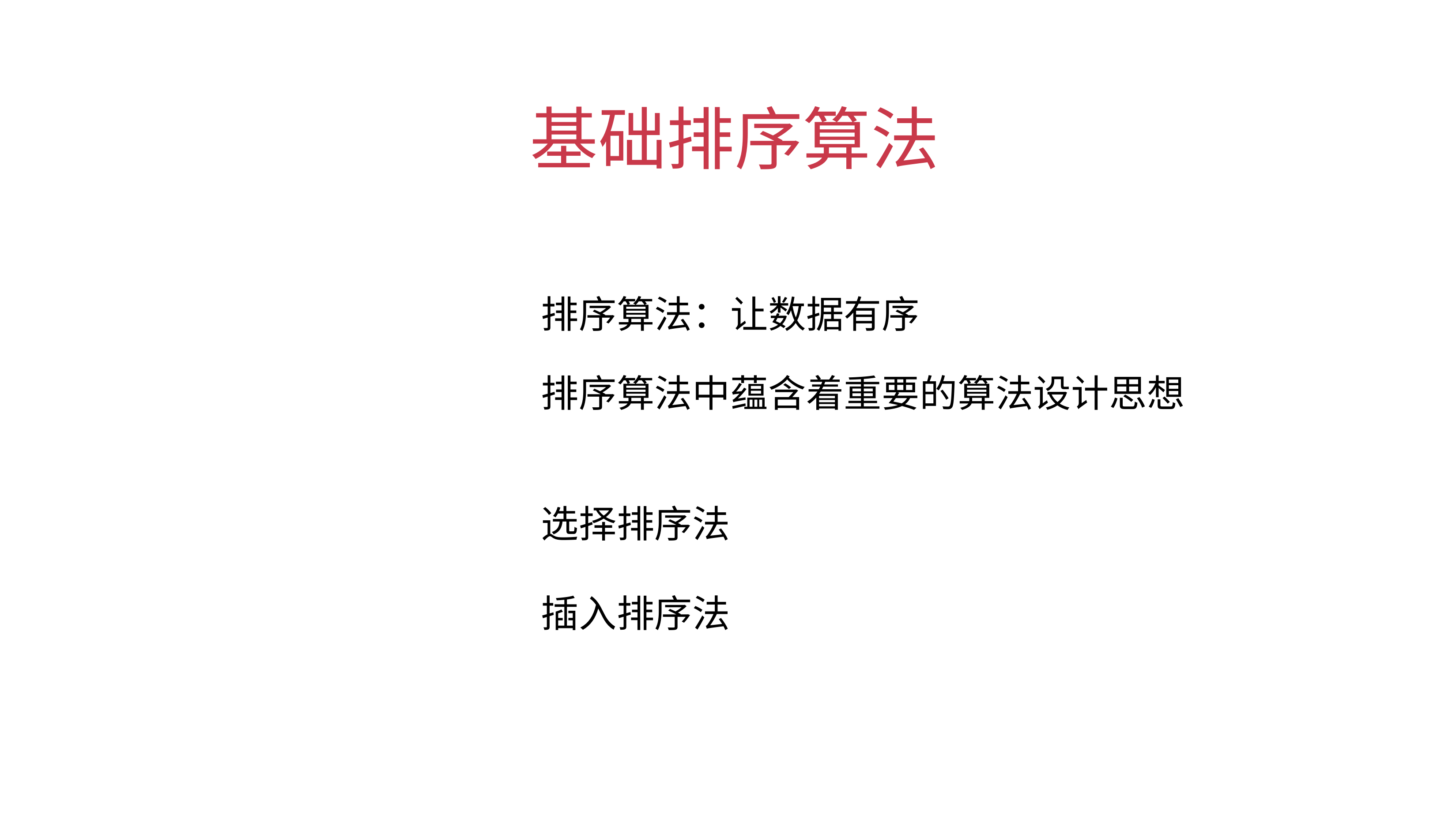

# 基础排序算法
排序算法：让数据有序

排序算法中蕴含着重要的算法设计思想

选择排序法 插⼊排序法